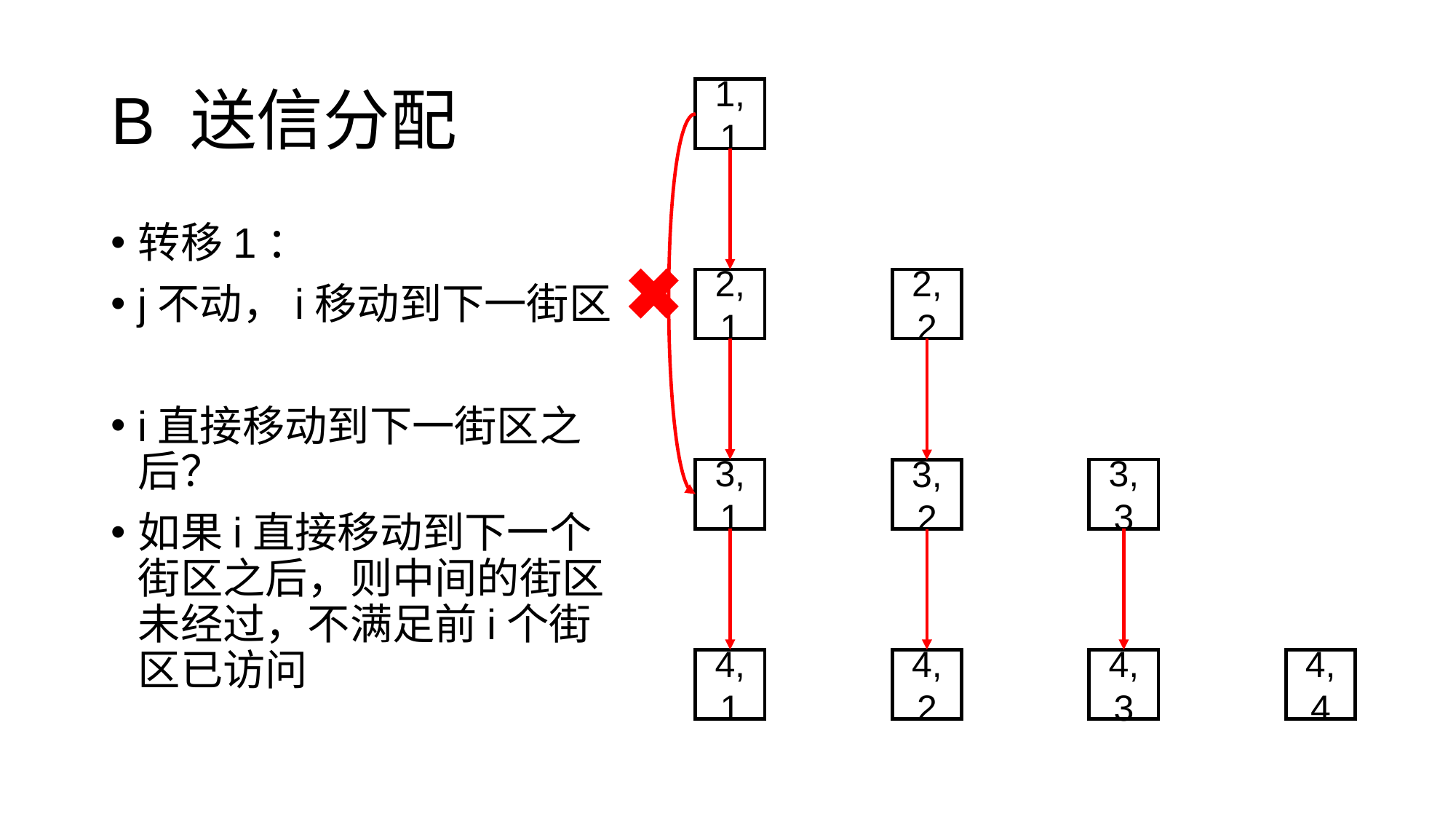

# B 送信分配
1,1

转移1：
j不动，i移动到下一街区

i直接移动到下一街区之后？
如果i直接移动到下一个街区之后，则中间的街区未经过，不满足前i个街区已访问

2,2
2,1
3,3
3,1
3,2
4,4
4,3
4,1
4,2